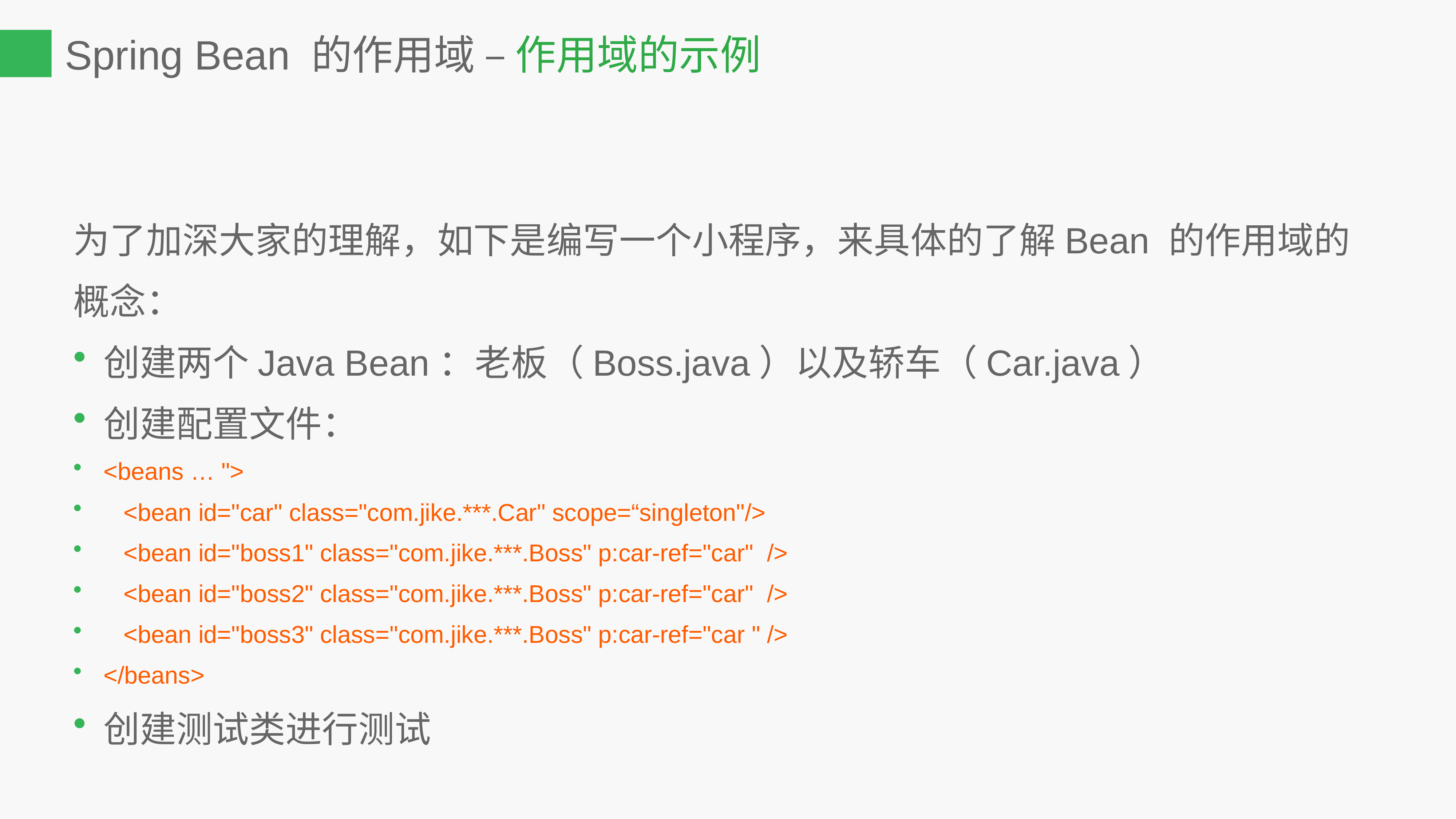

Spring Bean 的作用域 – 作用域的示例

为了加深大家的理解，如下是编写一个小程序，来具体的了解Bean 的作用域的概念：
创建两个Java Bean：老板（Boss.java）以及轿车（Car.java）
创建配置文件：
<beans … ">
   <bean id="car" class="com.jike.***.Car" scope=“singleton"/>
   <bean id="boss1" class="com.jike.***.Boss" p:car-ref="car"  />
   <bean id="boss2" class="com.jike.***.Boss" p:car-ref="car"  />
   <bean id="boss3" class="com.jike.***.Boss" p:car-ref="car " />
</beans>
创建测试类进行测试